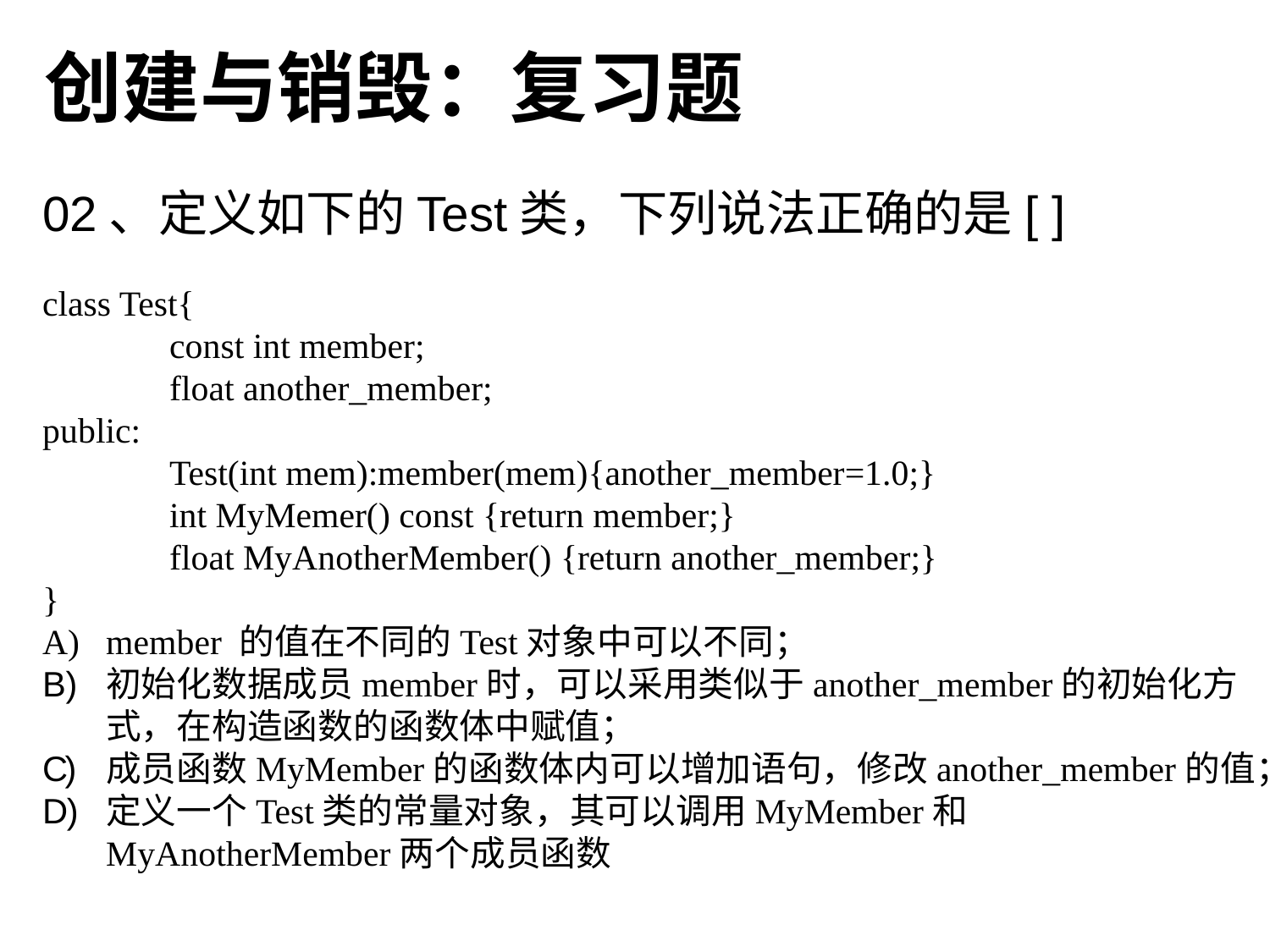

创建与销毁：复习题
02、定义如下的Test类，下列说法正确的是[ ]
class Test{
	const int member;
	float another_member;
public:
	Test(int mem):member(mem){another_member=1.0;}
	int MyMemer() const {return member;}
	float MyAnotherMember() {return another_member;}
}
member 的值在不同的Test对象中可以不同；
初始化数据成员member时，可以采用类似于another_member的初始化方式，在构造函数的函数体中赋值；
成员函数MyMember的函数体内可以增加语句，修改another_member的值；
定义一个Test类的常量对象，其可以调用MyMember和MyAnotherMember两个成员函数